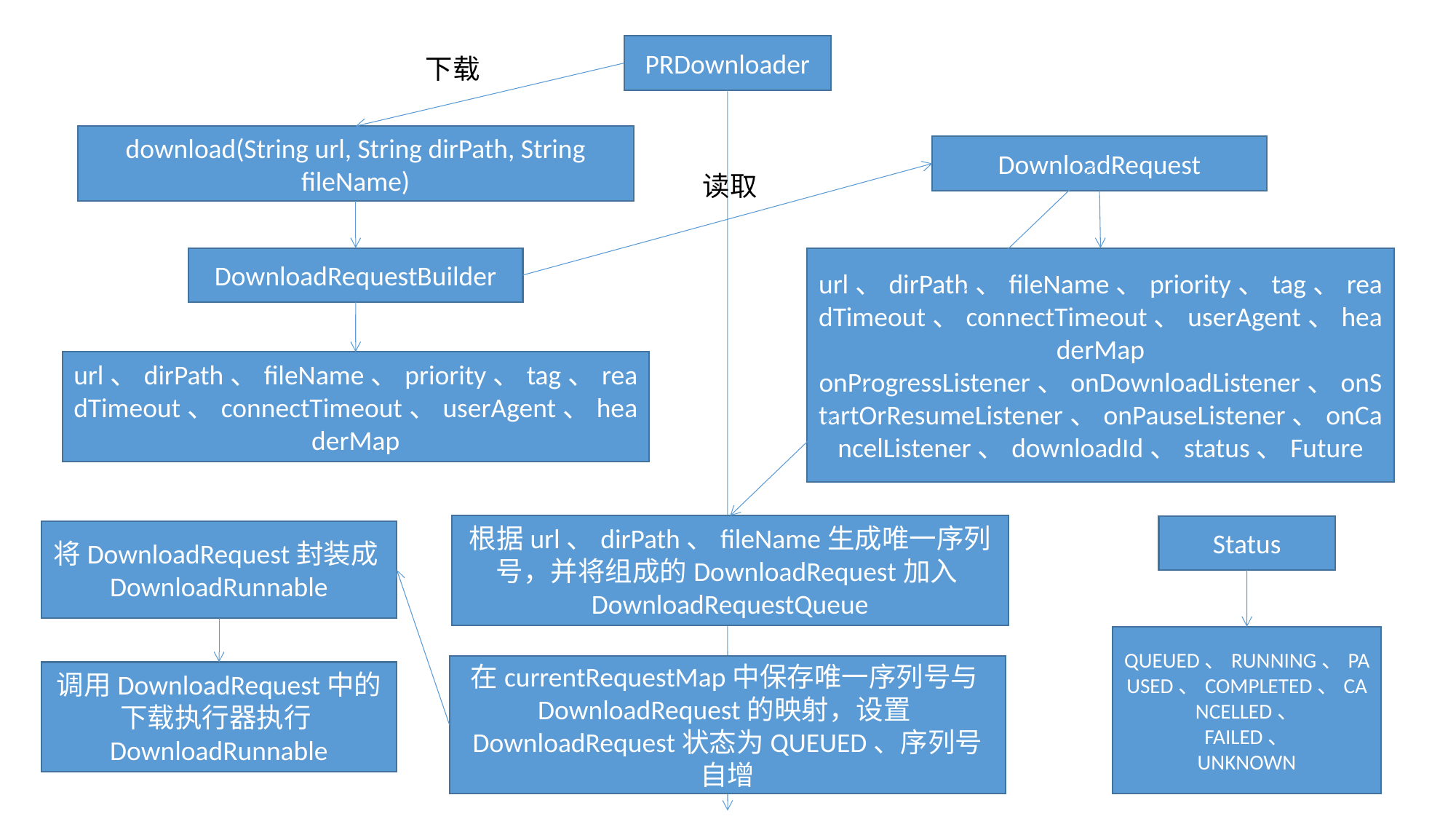

PRDownloader
下载
download(String url, String dirPath, String fileName)
DownloadRequest
读取
DownloadRequestBuilder
url、dirPath、fileName、priority、tag、readTimeout、connectTimeout、userAgent、headerMap
onProgressListener、onDownloadListener、onStartOrResumeListener、onPauseListener、onCancelListener、downloadId、status、Future
url、dirPath、fileName、priority、tag、readTimeout、connectTimeout、userAgent、headerMap
根据url、dirPath、fileName生成唯一序列号，并将组成的DownloadRequest加入DownloadRequestQueue
Status
将DownloadRequest封装成DownloadRunnable
QUEUED、RUNNING、PAUSED、COMPLETED、CANCELLED、
FAILED、
UNKNOWN
在currentRequestMap中保存唯一序列号与DownloadRequest的映射，设置DownloadRequest状态为QUEUED、序列号自增
调用DownloadRequest中的下载执行器执行DownloadRunnable